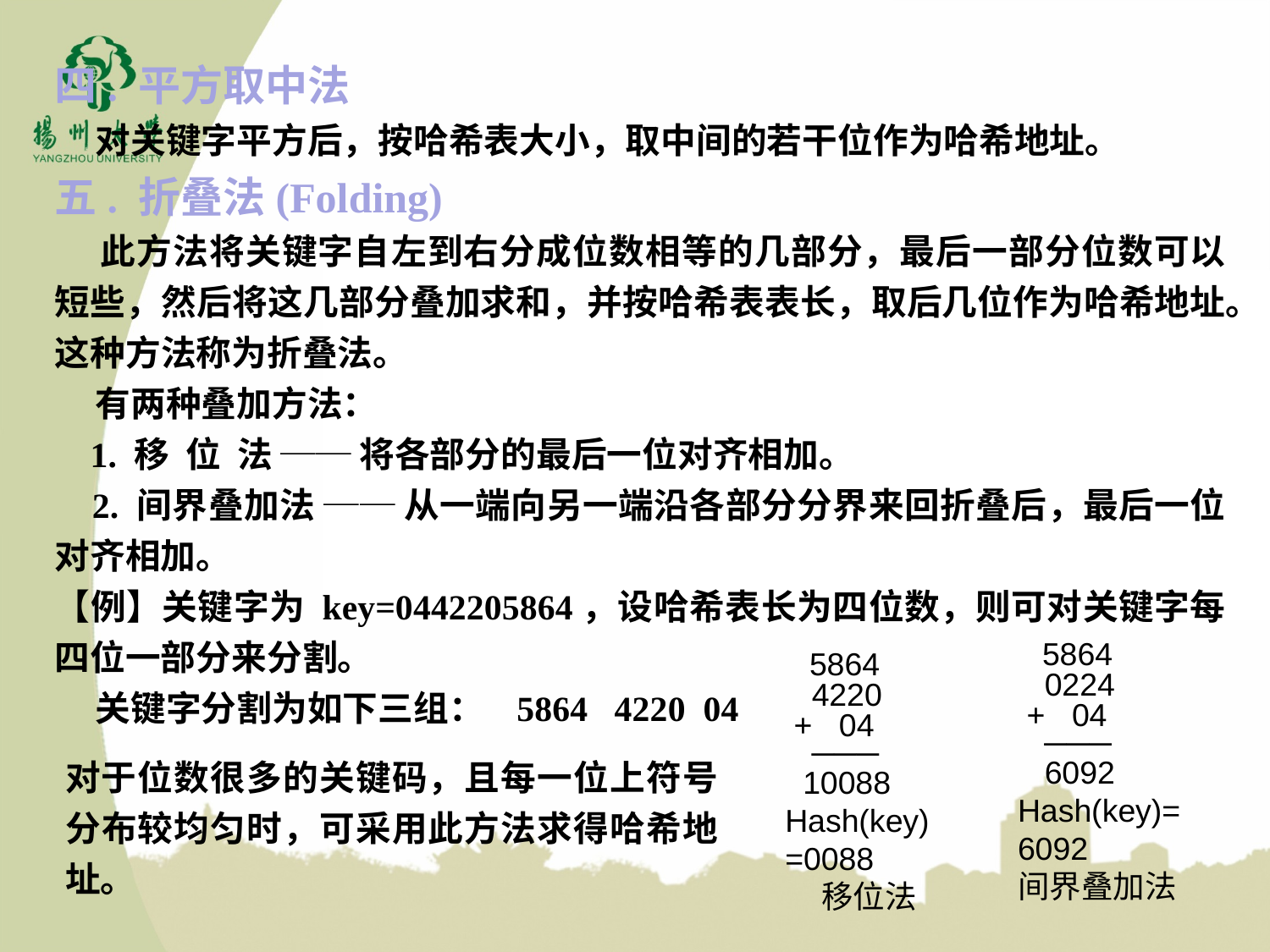

四. 平方取中法
    对关键字平方后，按哈希表大小，取中间的若干位作为哈希地址。
五. 折叠法(Folding)
    此方法将关键字自左到右分成位数相等的几部分，最后一部分位数可以短些，然后将这几部分叠加求和，并按哈希表表长，取后几位作为哈希地址。这种方法称为折叠法。
    有两种叠加方法：
    1. 移  位  法 ── 将各部分的最后一位对齐相加。
    2. 间界叠加法 ── 从一端向另一端沿各部分分界来回折叠后，最后一位对齐相加。
【例】关键字为 key=0442205864，设哈希表长为四位数，则可对关键字每四位一部分来分割。
    关键字分割为如下三组：   5864   4220  04
     5864
   0224
 +   04
   ───
   6092
Hash(key)=6092
间界叠加法
     5864
   4220
 +   04
   ───
  10088
Hash(key)=0088
    移位法
对于位数很多的关键码，且每一位上符号分布较均匀时，可采用此方法求得哈希地址。
60